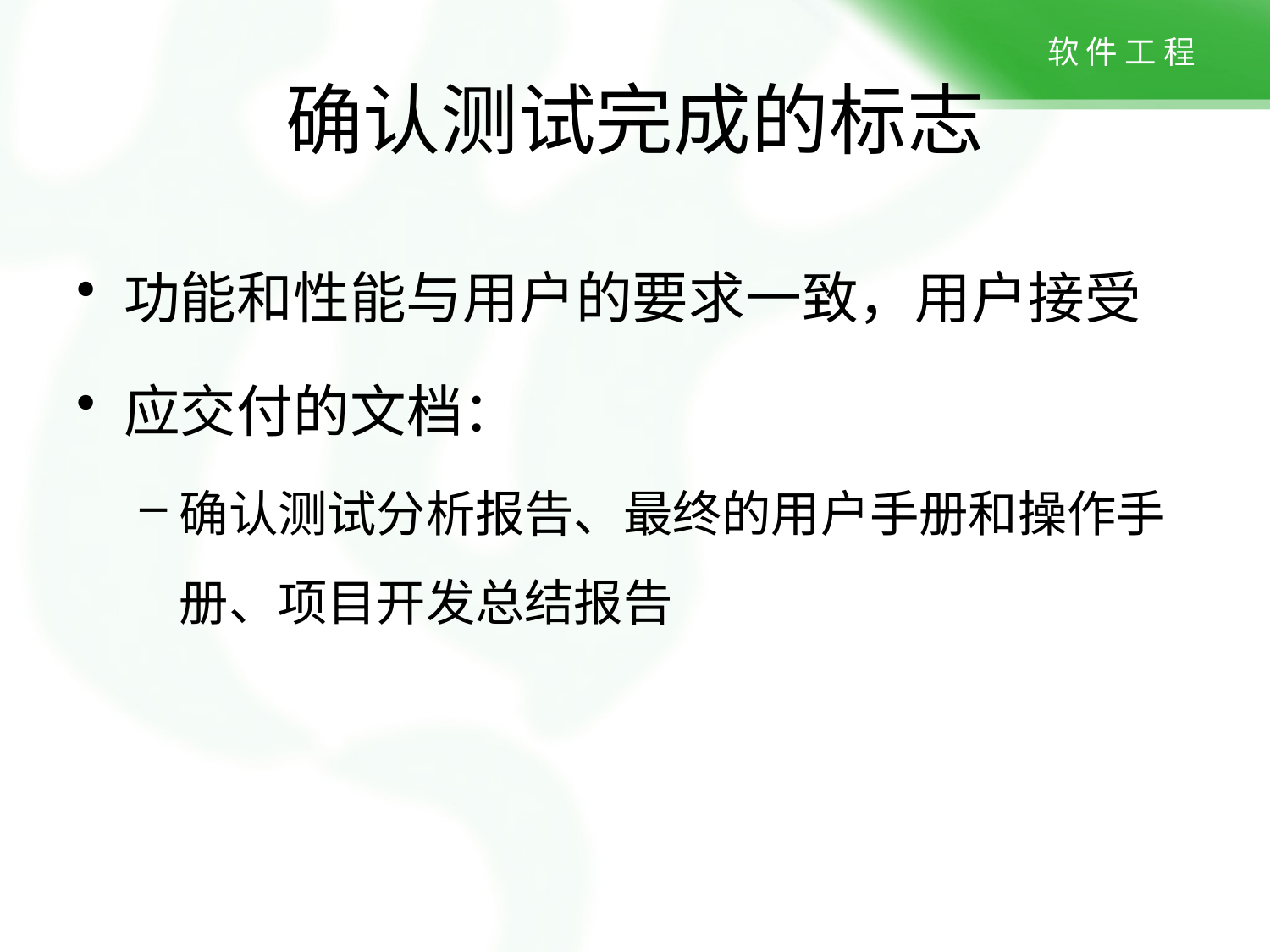

# 确认测试完成的标志
功能和性能与用户的要求一致，用户接受
应交付的文档：
确认测试分析报告、最终的用户手册和操作手册、项目开发总结报告